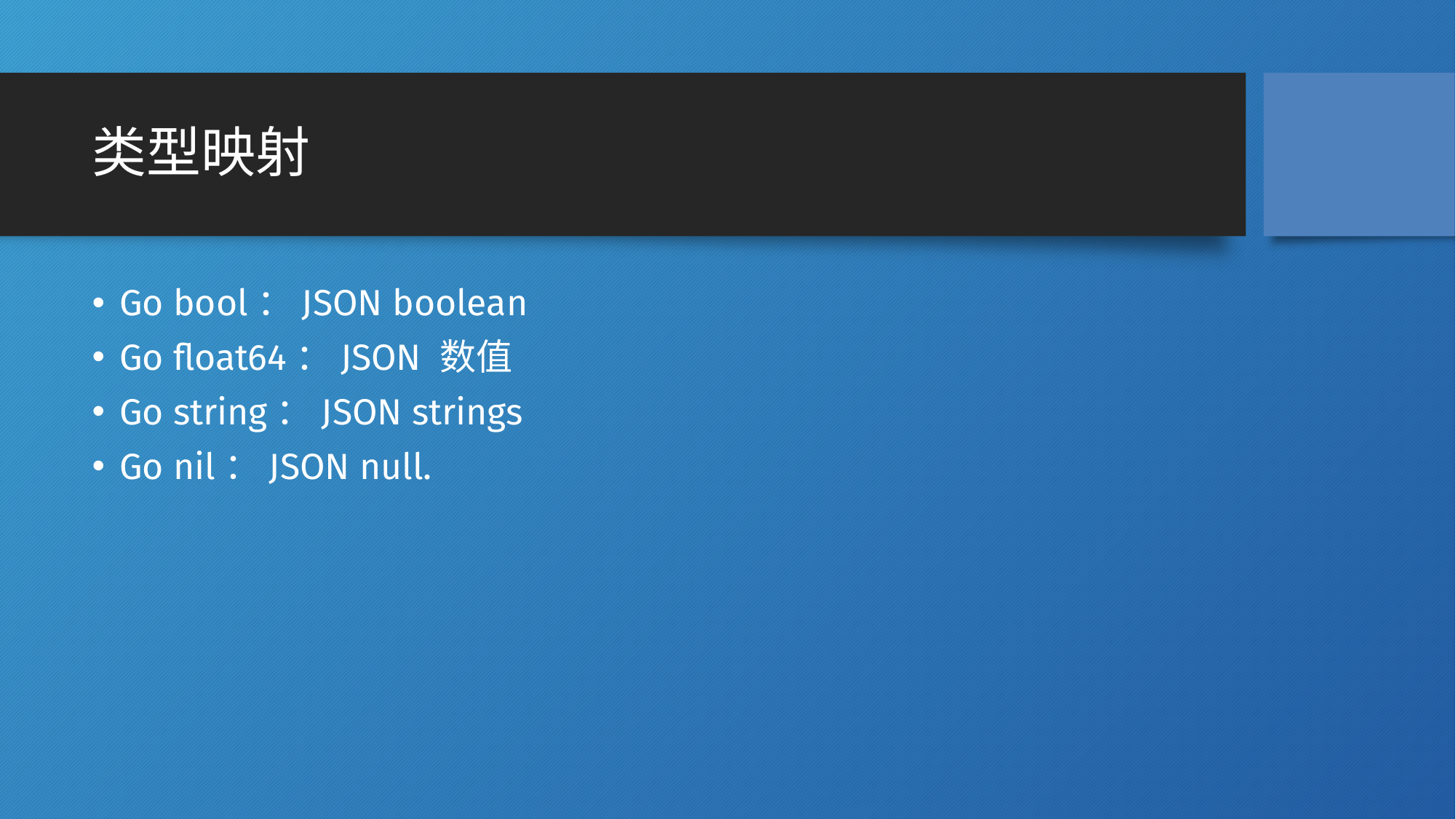

# 类型映射
Go bool：JSON boolean
Go float64：JSON 数值
Go string：JSON strings
Go nil：JSON null.